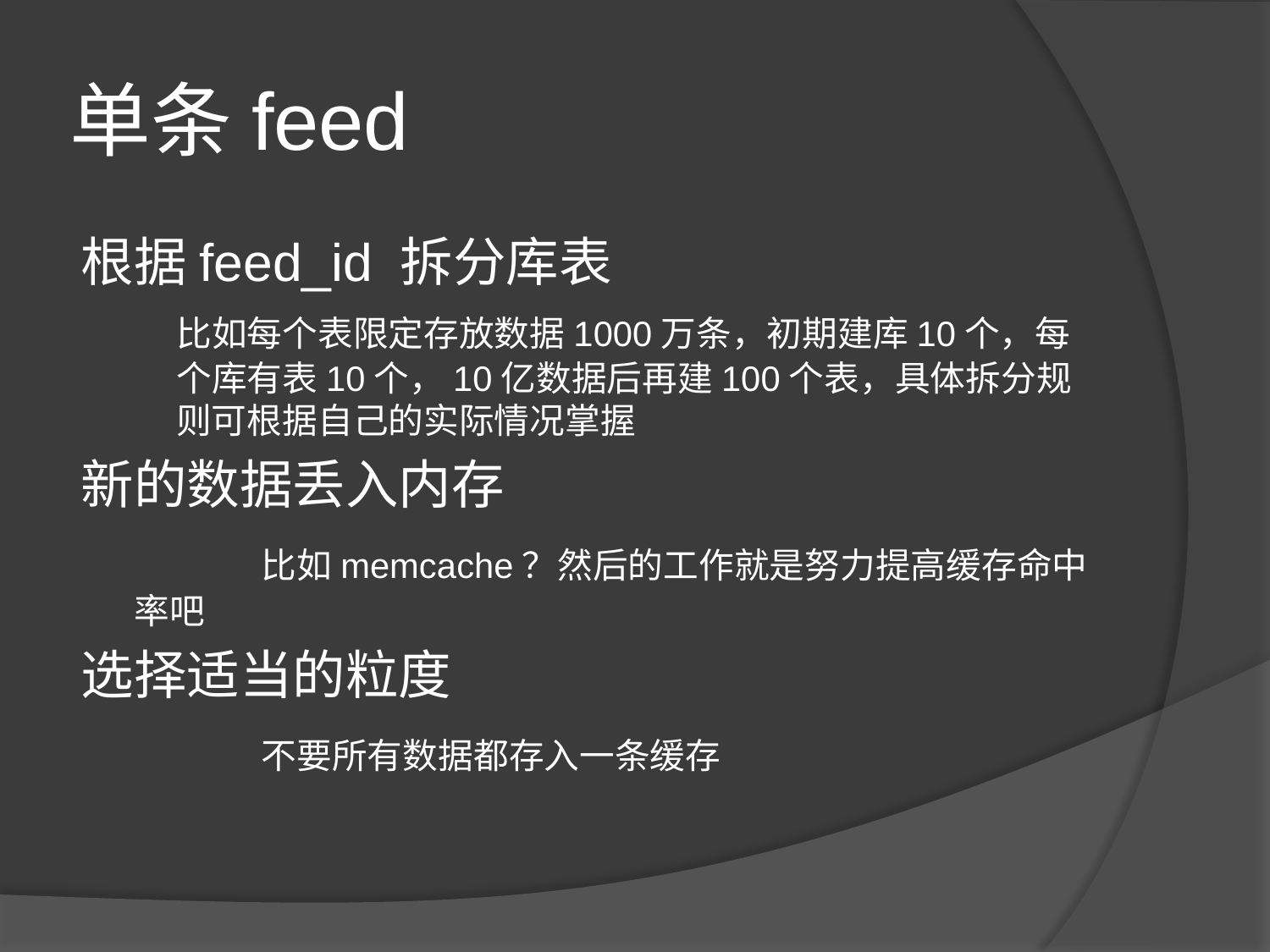

# 单条feed
根据feed_id 拆分库表
	比如每个表限定存放数据1000万条，初期建库10个，每个库有表10个，10亿数据后再建100个表，具体拆分规则可根据自己的实际情况掌握
新的数据丢入内存
		比如memcache？然后的工作就是努力提高缓存命中率吧
选择适当的粒度
		不要所有数据都存入一条缓存